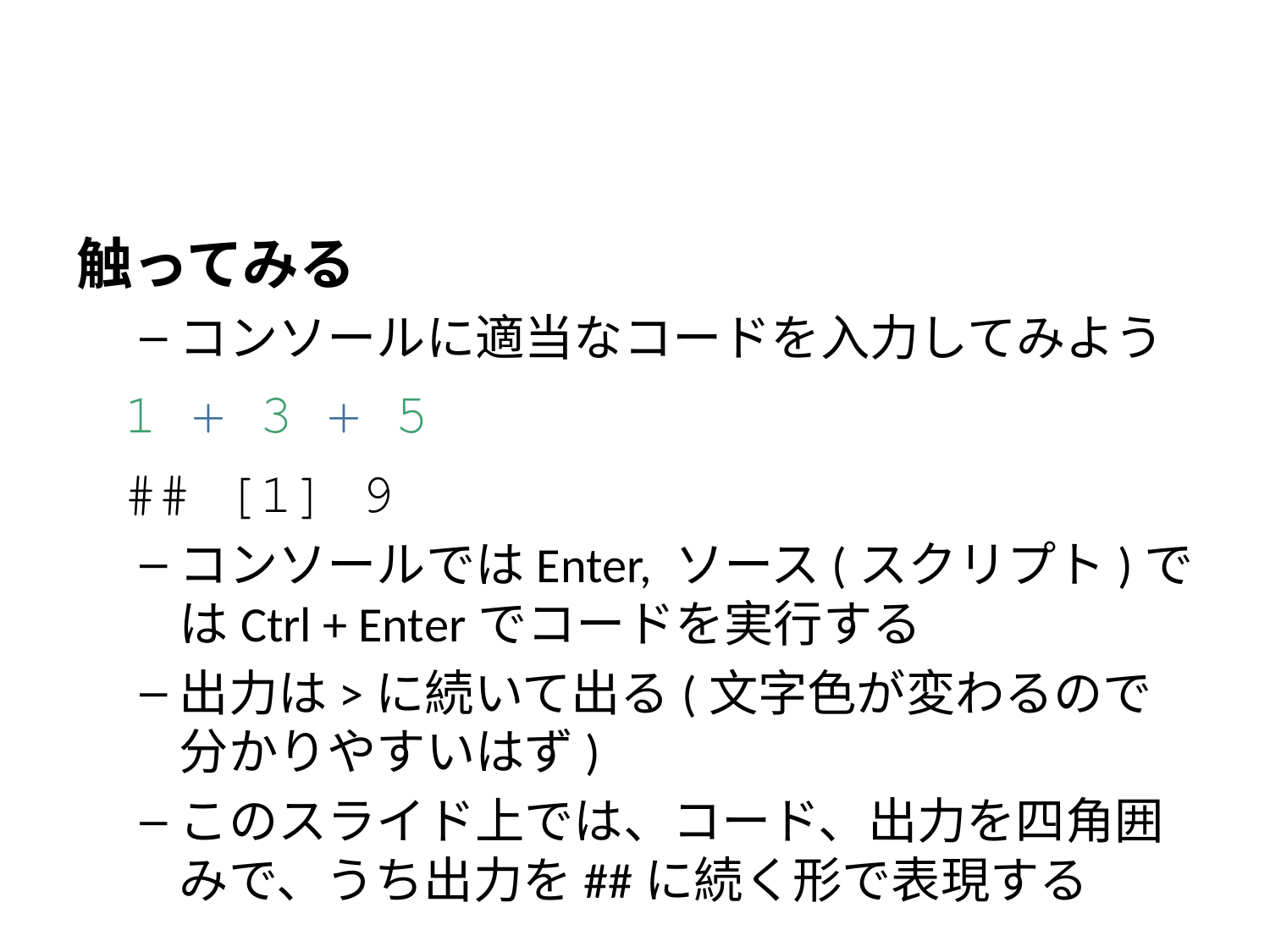

触ってみる
コンソールに適当なコードを入力してみよう
1 + 3 + 5
## [1] 9
コンソールではEnter, ソース(スクリプト)ではCtrl + Enterでコードを実行する
出力は>に続いて出る(文字色が変わるので分かりやすいはず)
このスライド上では、コード、出力を四角囲みで、うち出力を##に続く形で表現する